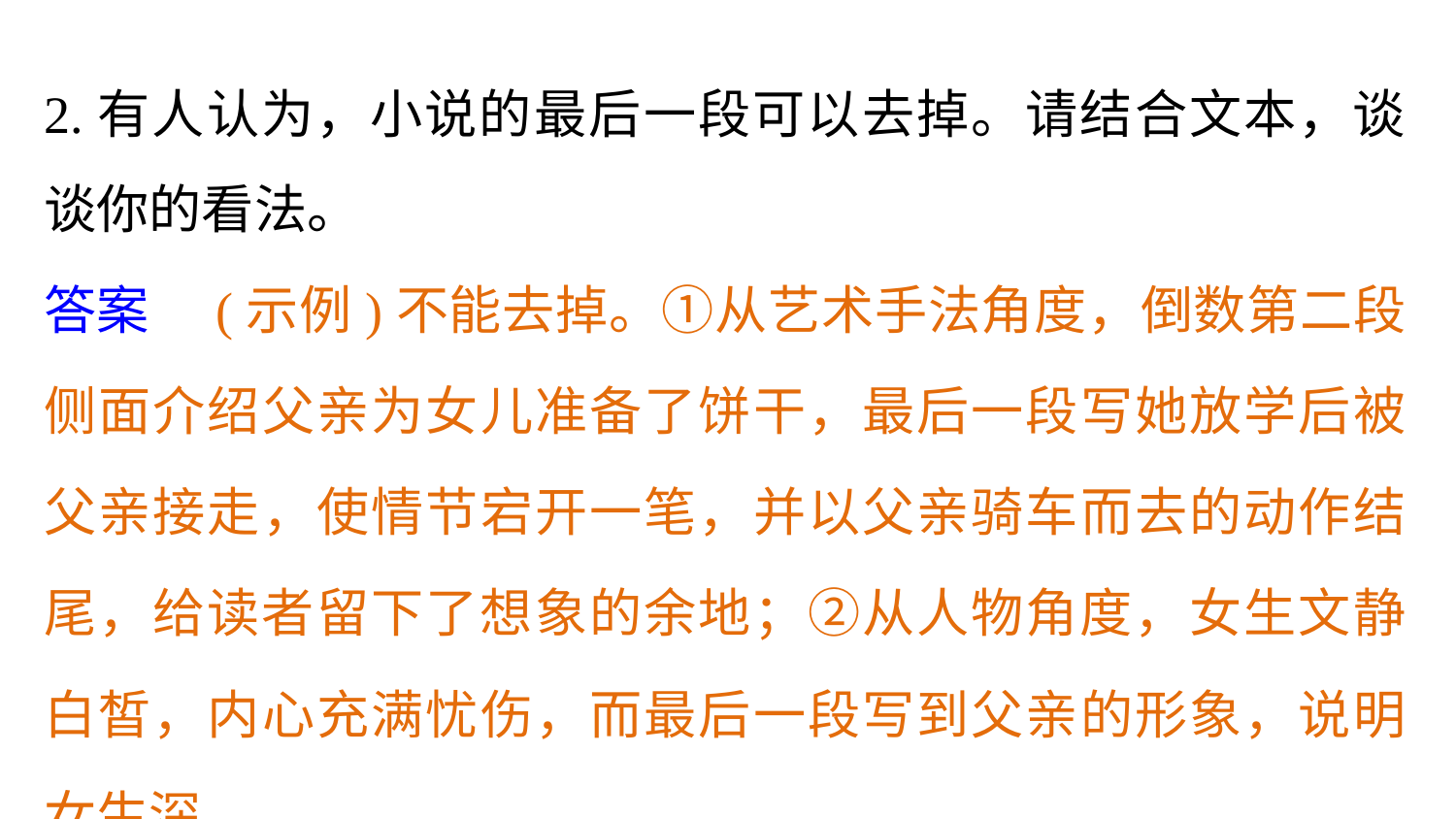

2.有人认为，小说的最后一段可以去掉。请结合文本，谈谈你的看法。
答案　(示例)不能去掉。①从艺术手法角度，倒数第二段侧面介绍父亲为女儿准备了饼干，最后一段写她放学后被父亲接走，使情节宕开一笔，并以父亲骑车而去的动作结尾，给读者留下了想象的余地；②从人物角度，女生文静白皙，内心充满忧伤，而最后一段写到父亲的形象，说明女生深